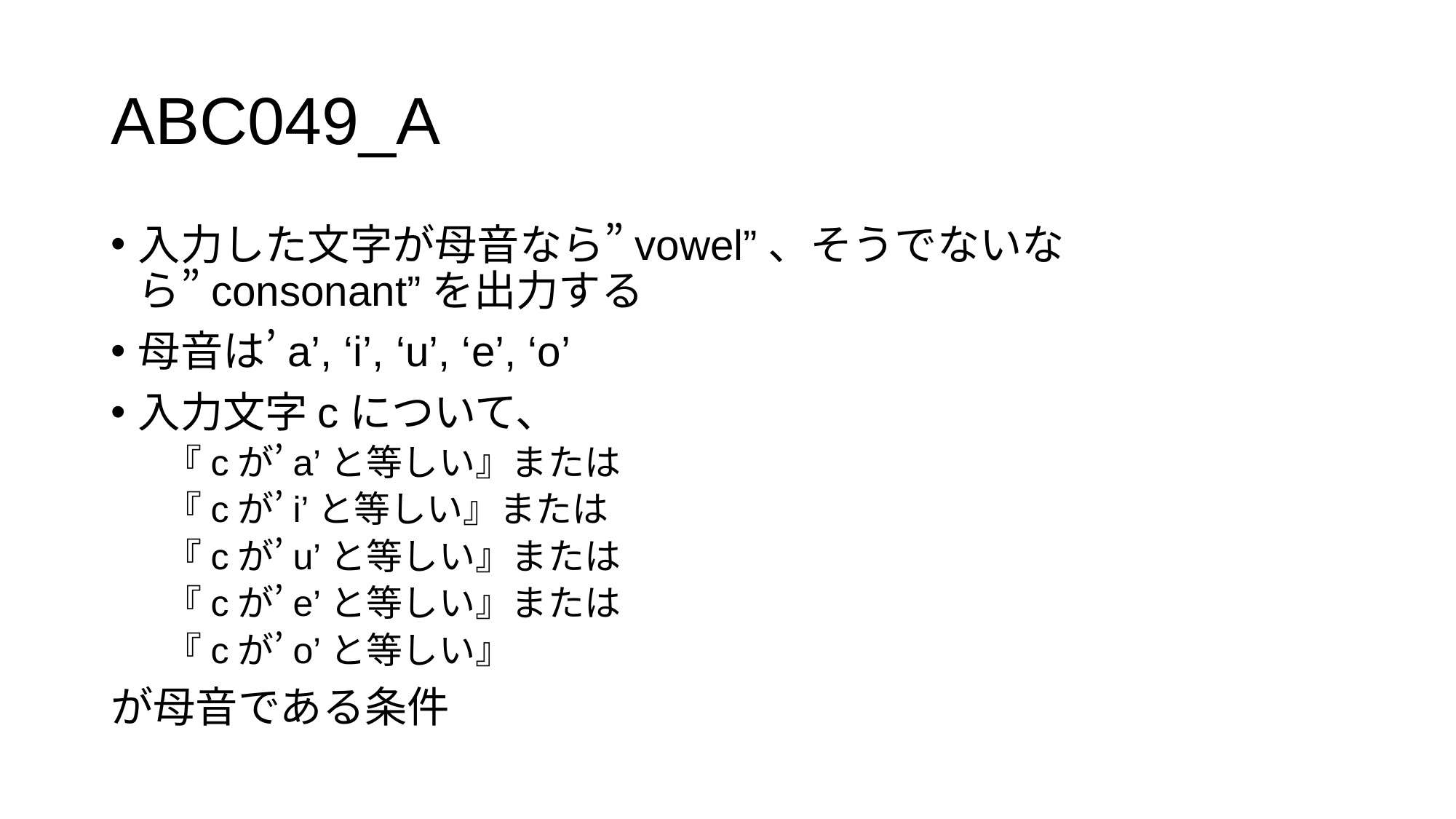

# ABC049_A
入力した文字が母音なら”vowel”、そうでないなら”consonant”を出力する
母音は’a’, ‘i’, ‘u’, ‘e’, ‘o’
入力文字cについて、
『cが’a’と等しい』または
『cが’i’と等しい』または
『cが’u’と等しい』または
『cが’e’と等しい』または
『cが’o’と等しい』
が母音である条件